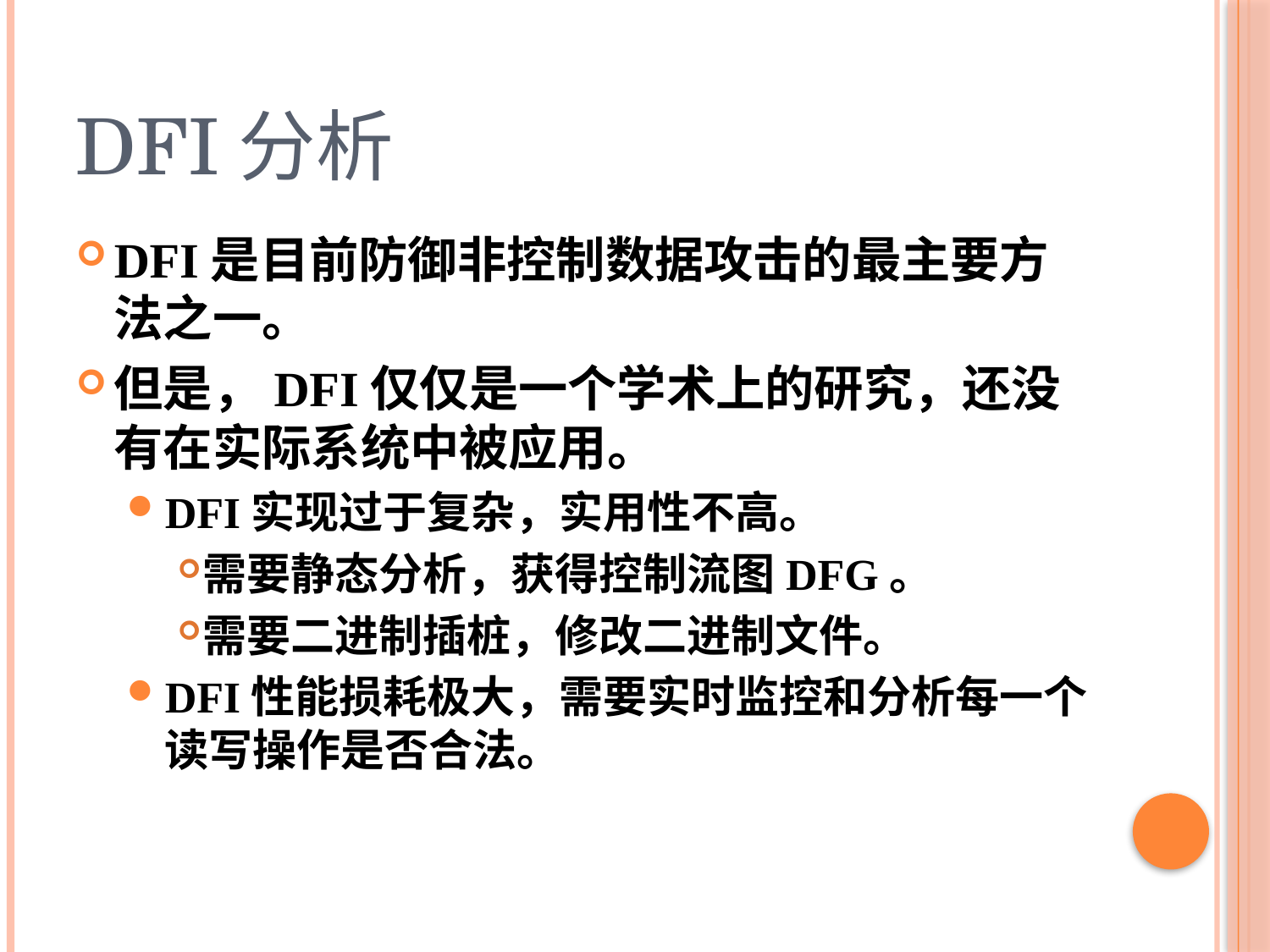

# DFI分析
DFI是目前防御非控制数据攻击的最主要方法之一。
但是，DFI仅仅是一个学术上的研究，还没有在实际系统中被应用。
DFI实现过于复杂，实用性不高。
需要静态分析，获得控制流图DFG。
需要二进制插桩，修改二进制文件。
DFI性能损耗极大，需要实时监控和分析每一个读写操作是否合法。